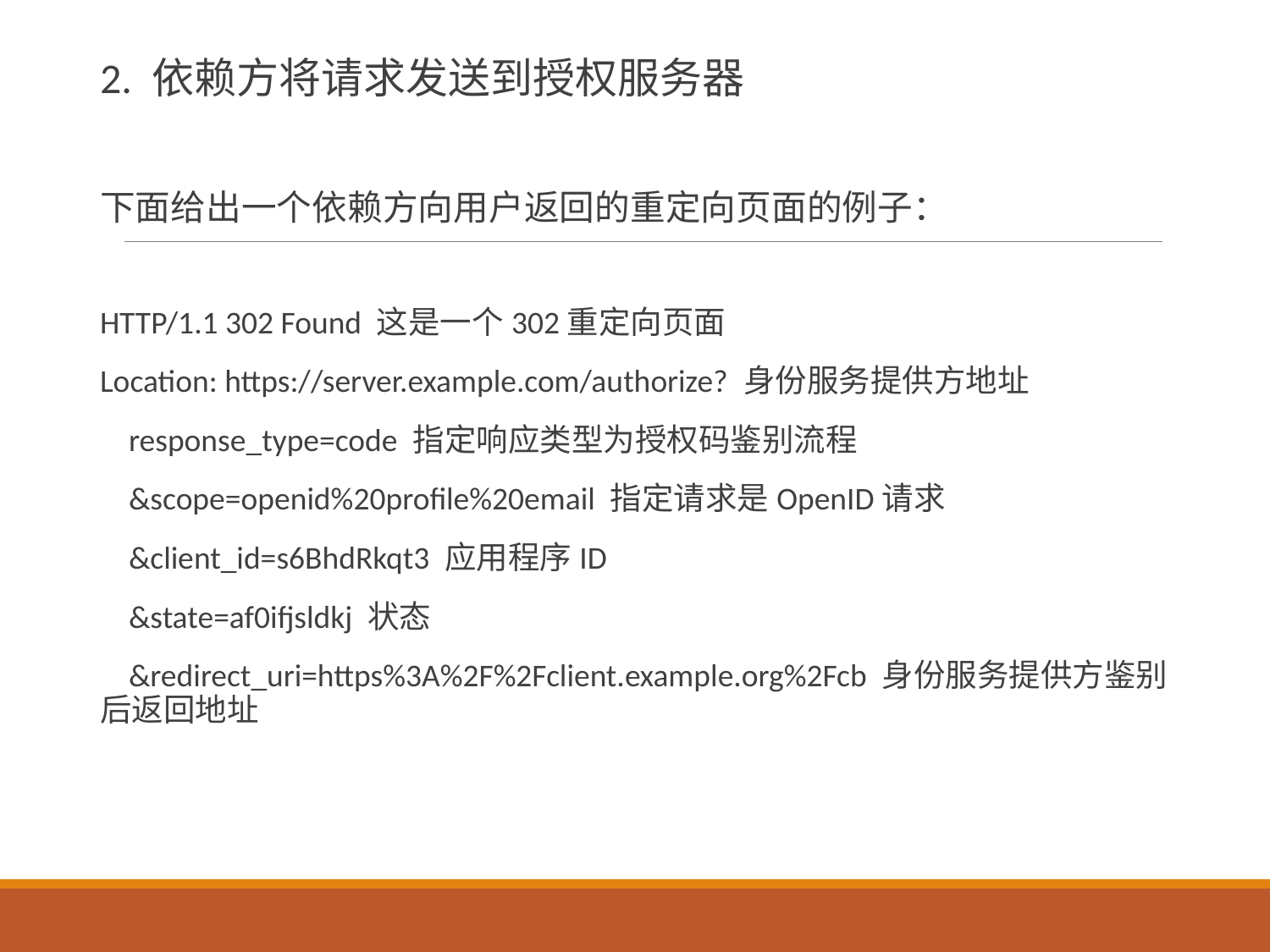

# 2. 依赖方将请求发送到授权服务器

下面给出一个依赖方向用户返回的重定向页面的例子：

HTTP/1.1 302 Found 这是一个302重定向页面
Location: https://server.example.com/authorize? 身份服务提供方地址
    response_type=code 指定响应类型为授权码鉴别流程
    &scope=openid%20profile%20email 指定请求是OpenID请求
    &client_id=s6BhdRkqt3 应用程序ID
    &state=af0ifjsldkj 状态
    &redirect_uri=https%3A%2F%2Fclient.example.org%2Fcb 身份服务提供方鉴别后返回地址